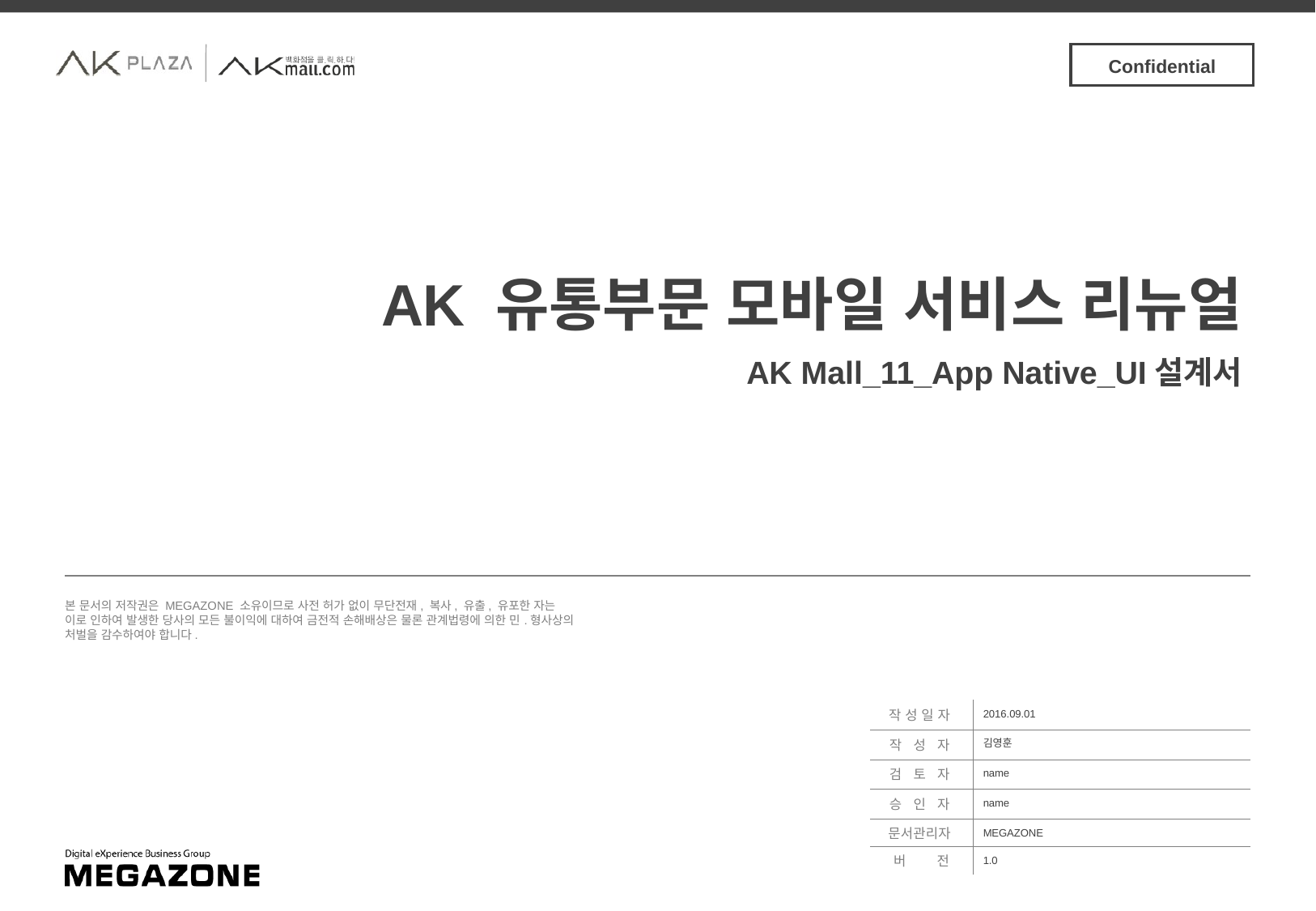

AK 유통부문 모바일 서비스 리뉴얼
AK Mall_11_App Native_UI설계서
2016.09.01
김영훈
name
name
MEGAZONE
1.0